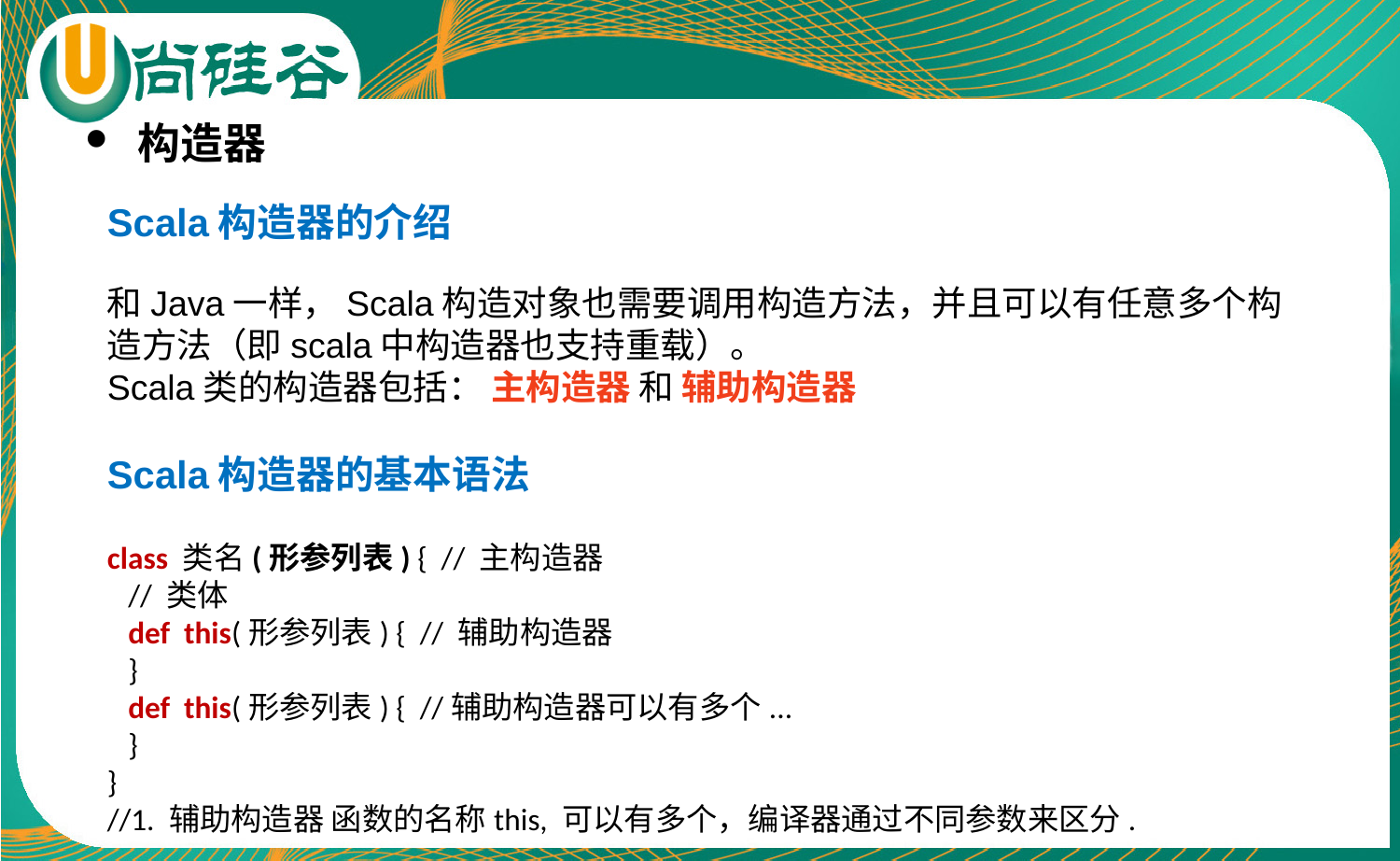

构造器

Scala构造器的介绍

和Java一样，Scala构造对象也需要调用构造方法，并且可以有任意多个构造方法（即scala中构造器也支持重载）。
Scala类的构造器包括： 主构造器 和 辅助构造器

Scala构造器的基本语法

class 类名(形参列表) {  // 主构造器
   // 类体
   def  this(形参列表) {  // 辅助构造器
   }
   def  this(形参列表) {  //辅助构造器可以有多个...
   }
}
//1. 辅助构造器 函数的名称this, 可以有多个，编译器通过不同参数来区分.